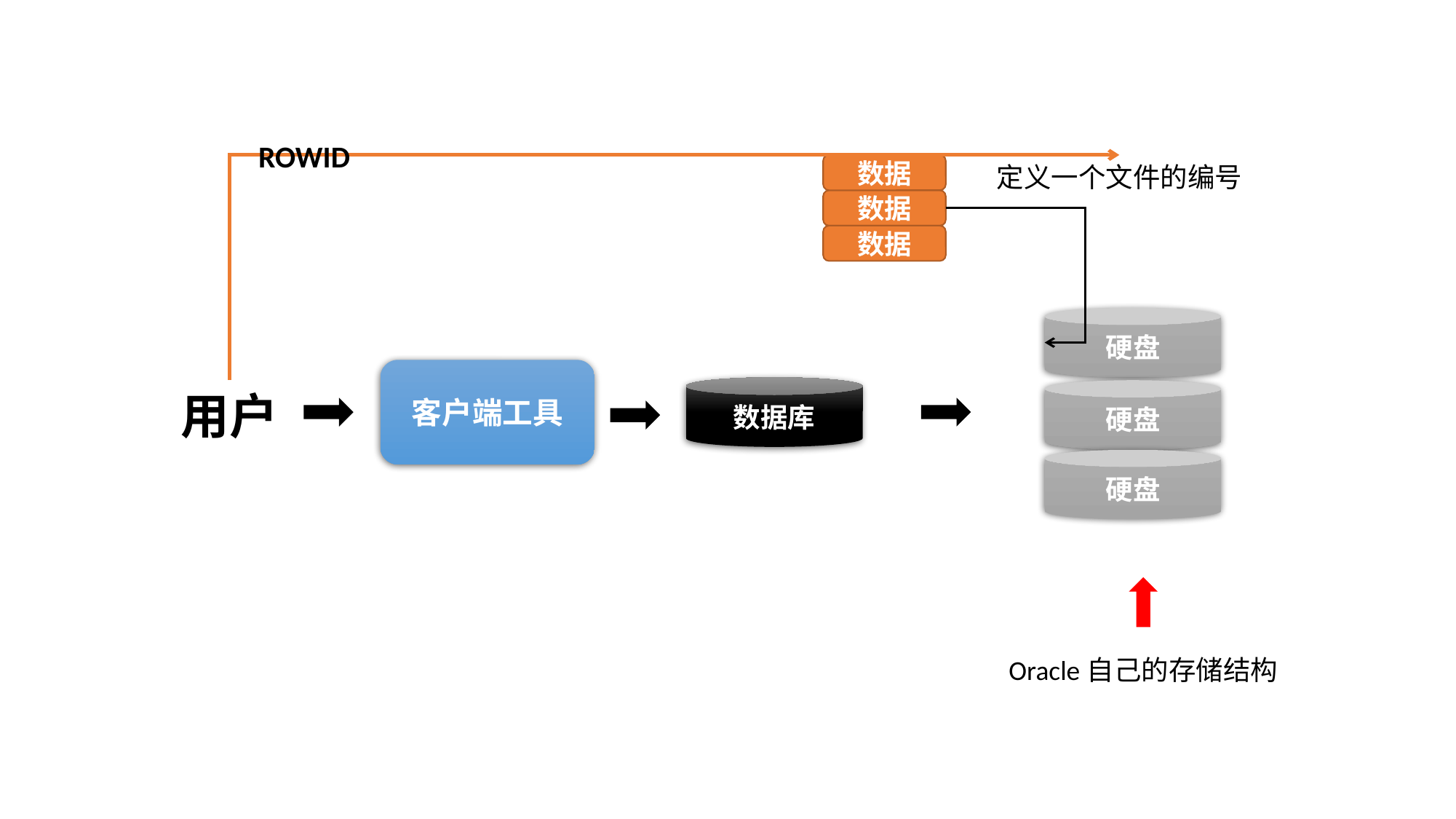

ROWID
数据
定义一个文件的编号
数据
数据
硬盘
客户端工具
数据库
用户
硬盘

硬盘

Oracle自己的存储结构